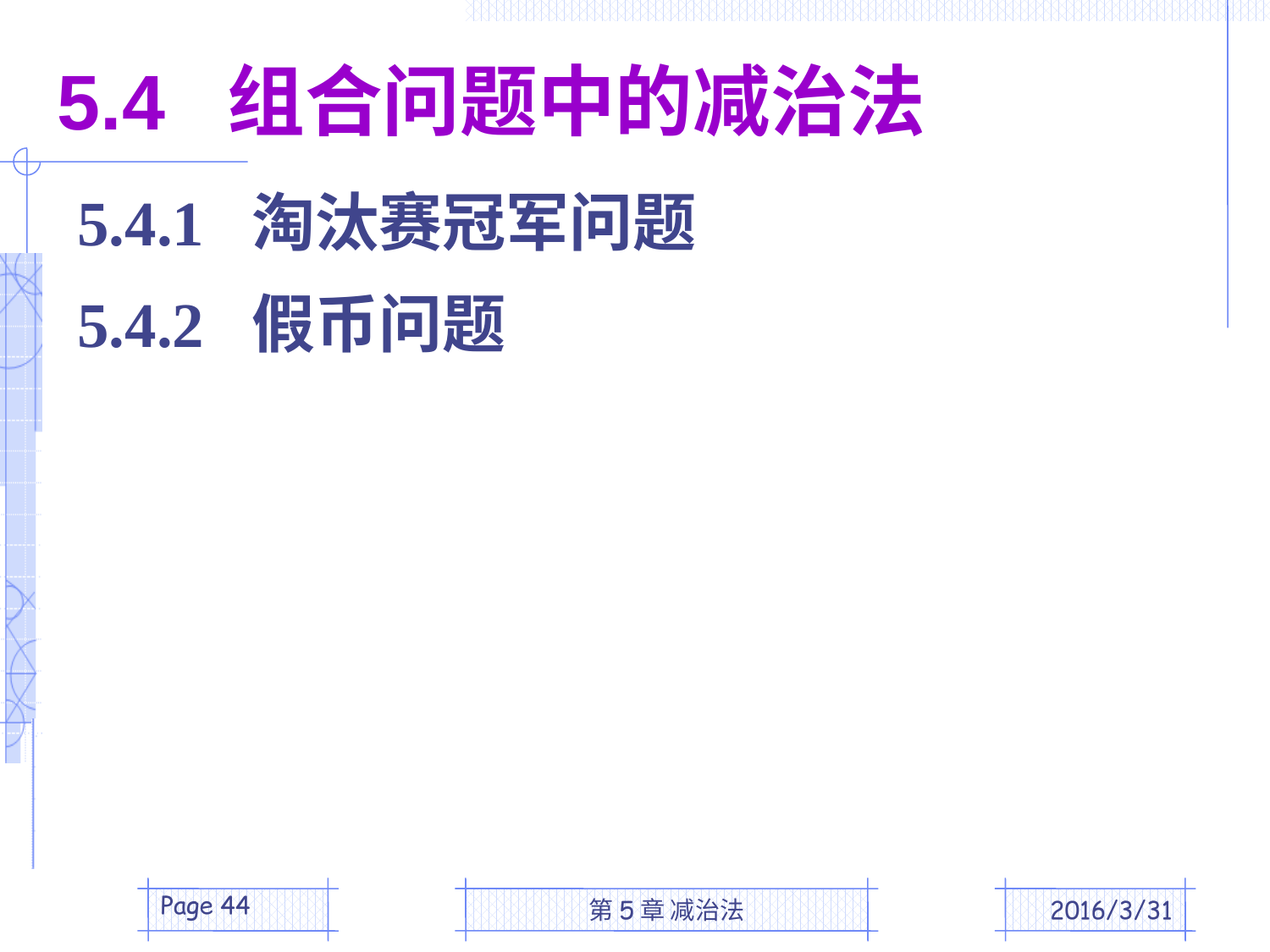

5.4  组合问题中的减治法
5.4.1  淘汰赛冠军问题
5.4.2  假币问题
Page 44
第5章 减治法
2016/3/31